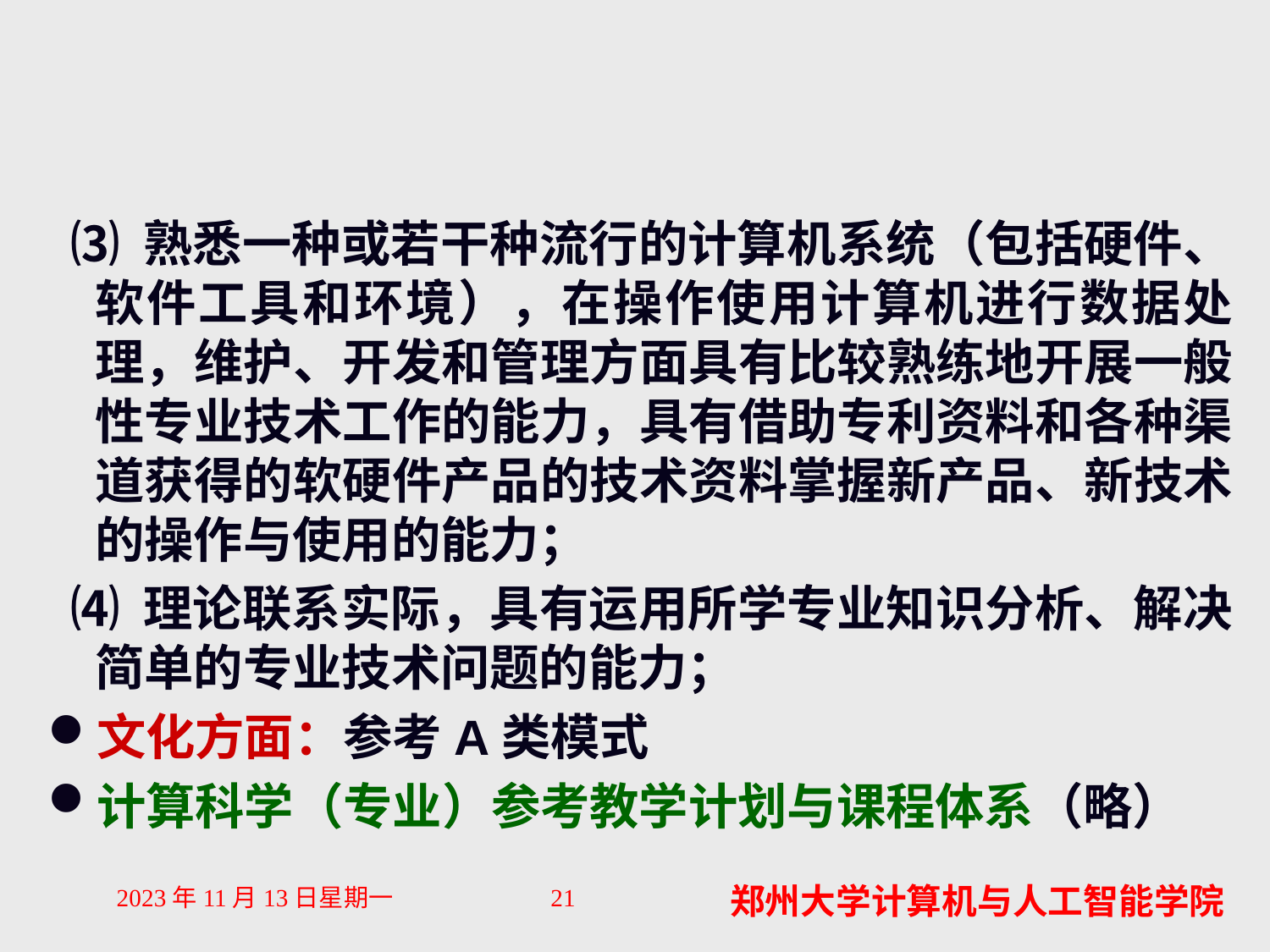

#
  ⑶ 熟悉一种或若干种流行的计算机系统（包括硬件、软件工具和环境），在操作使用计算机进行数据处理，维护、开发和管理方面具有比较熟练地开展一般性专业技术工作的能力，具有借助专利资料和各种渠道获得的软硬件产品的技术资料掌握新产品、新技术的操作与使用的能力；
  ⑷ 理论联系实际，具有运用所学专业知识分析、解决简单的专业技术问题的能力；
文化方面：参考A类模式
计算科学（专业）参考教学计划与课程体系（略）